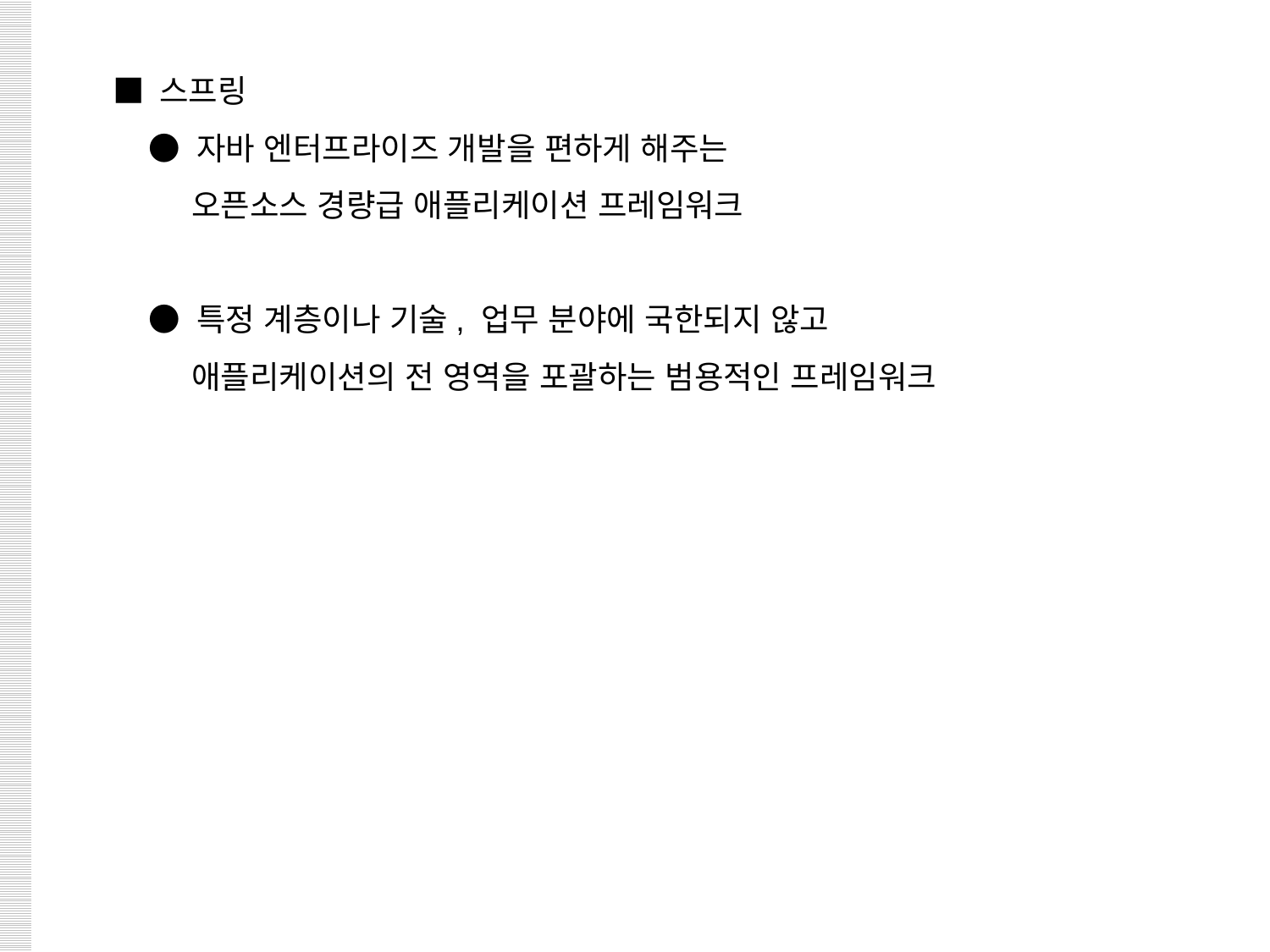

■ 스프링
    ● 자바 엔터프라이즈 개발을 편하게 해주는
        오픈소스 경량급 애플리케이션 프레임워크

    ● 특정 계층이나 기술, 업무 분야에 국한되지 않고
        애플리케이션의 전 영역을 포괄하는 범용적인 프레임워크